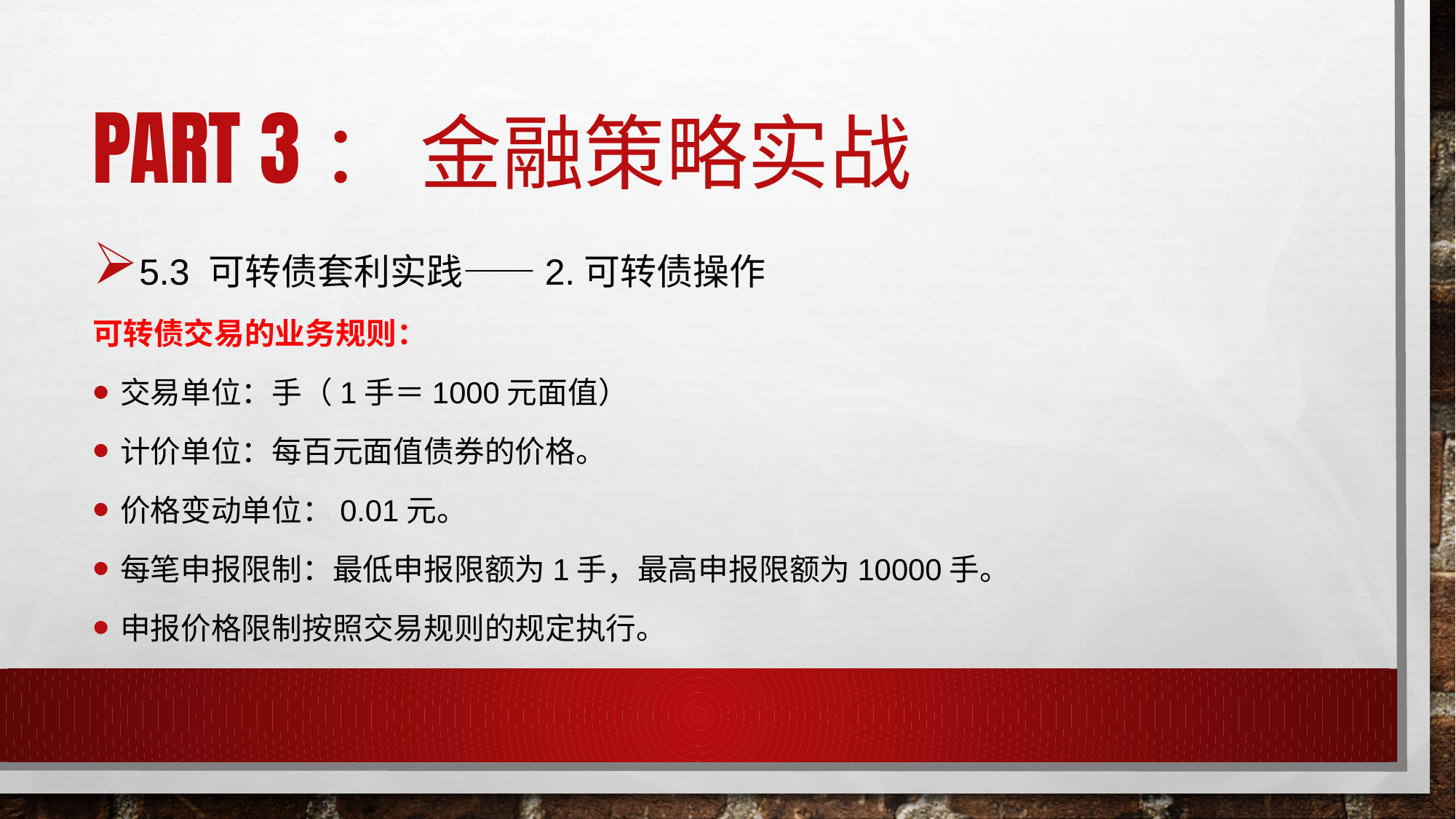

# Part 3： 金融策略实战
5.3 可转债套利实践——2.可转债操作
可转债交易的业务规则：
交易单位：手（1手＝1000元面值）
计价单位：每百元面值债券的价格。
价格变动单位：0.01元。
每笔申报限制：最低申报限额为1手，最高申报限额为10000手。
申报价格限制按照交易规则的规定执行。